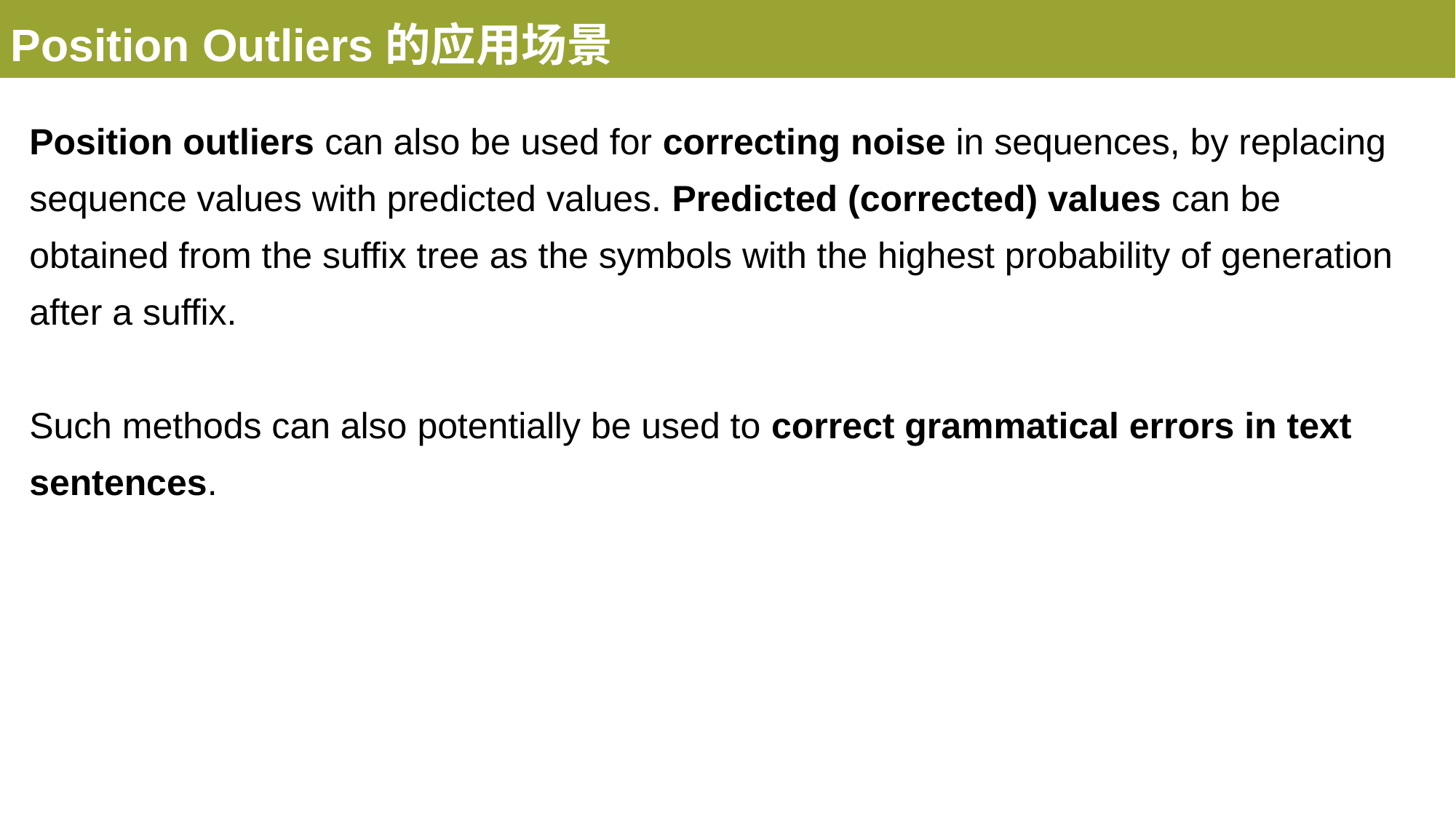

Position Outliers的应用场景

Position outliers can also be used for correcting noise in sequences, by replacing sequence values with predicted values. Predicted (corrected) values can be obtained from the suffix tree as the symbols with the highest probability of generation after a suffix.

Such methods can also potentially be used to correct grammatical errors in text sentences.